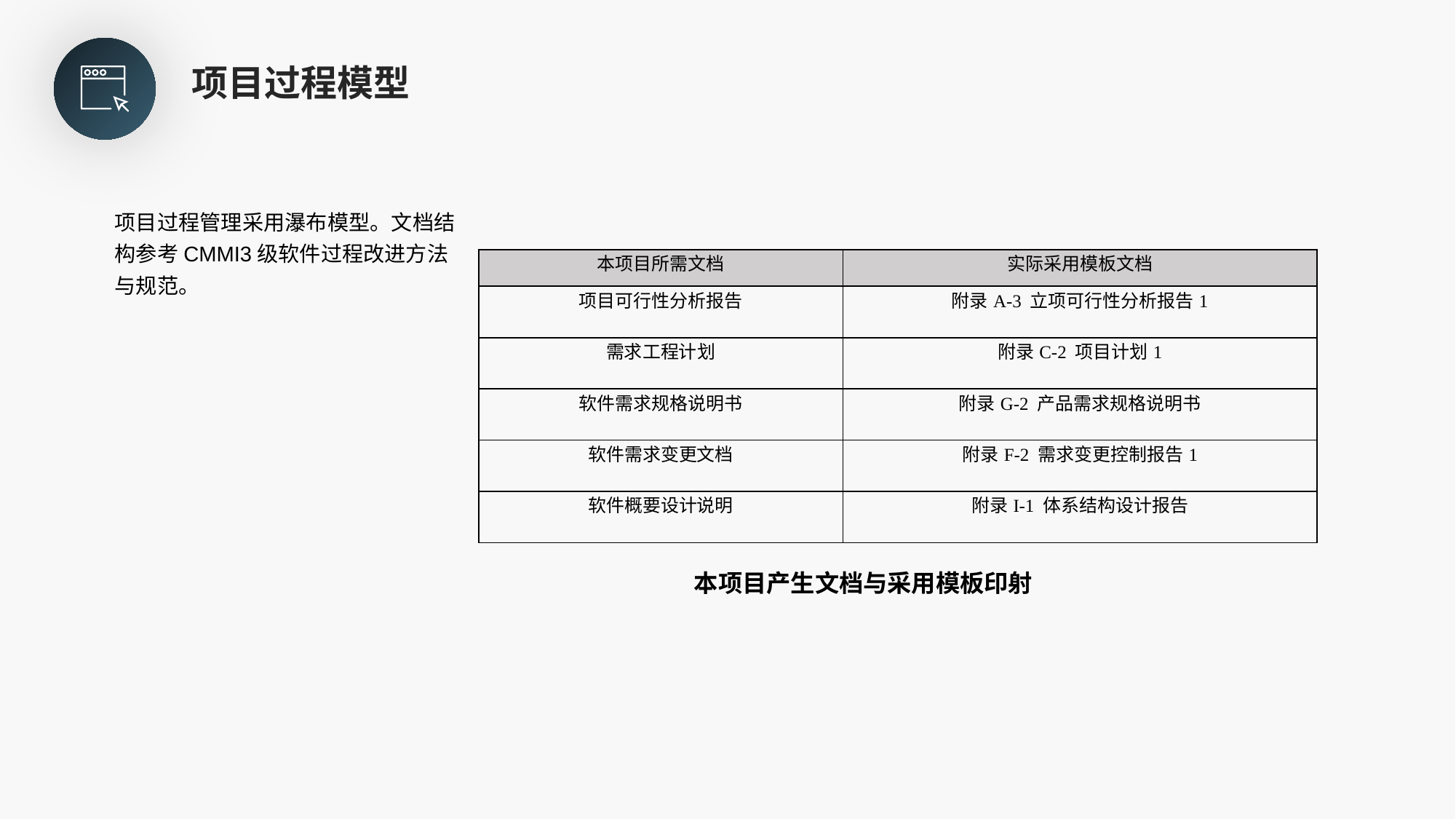

项目过程模型
项目过程管理采用瀑布模型。文档结构参考CMMI3级软件过程改进方法与规范。
| 本项目所需文档 | 实际采用模板文档 |
| --- | --- |
| 项目可行性分析报告 | 附录A-3 立项可行性分析报告1 |
| 需求工程计划 | 附录C-2 项目计划1 |
| 软件需求规格说明书 | 附录G-2 产品需求规格说明书 |
| 软件需求变更文档 | 附录F-2 需求变更控制报告1 |
| 软件概要设计说明 | 附录I-1 体系结构设计报告 |
本项目产生文档与采用模板印射